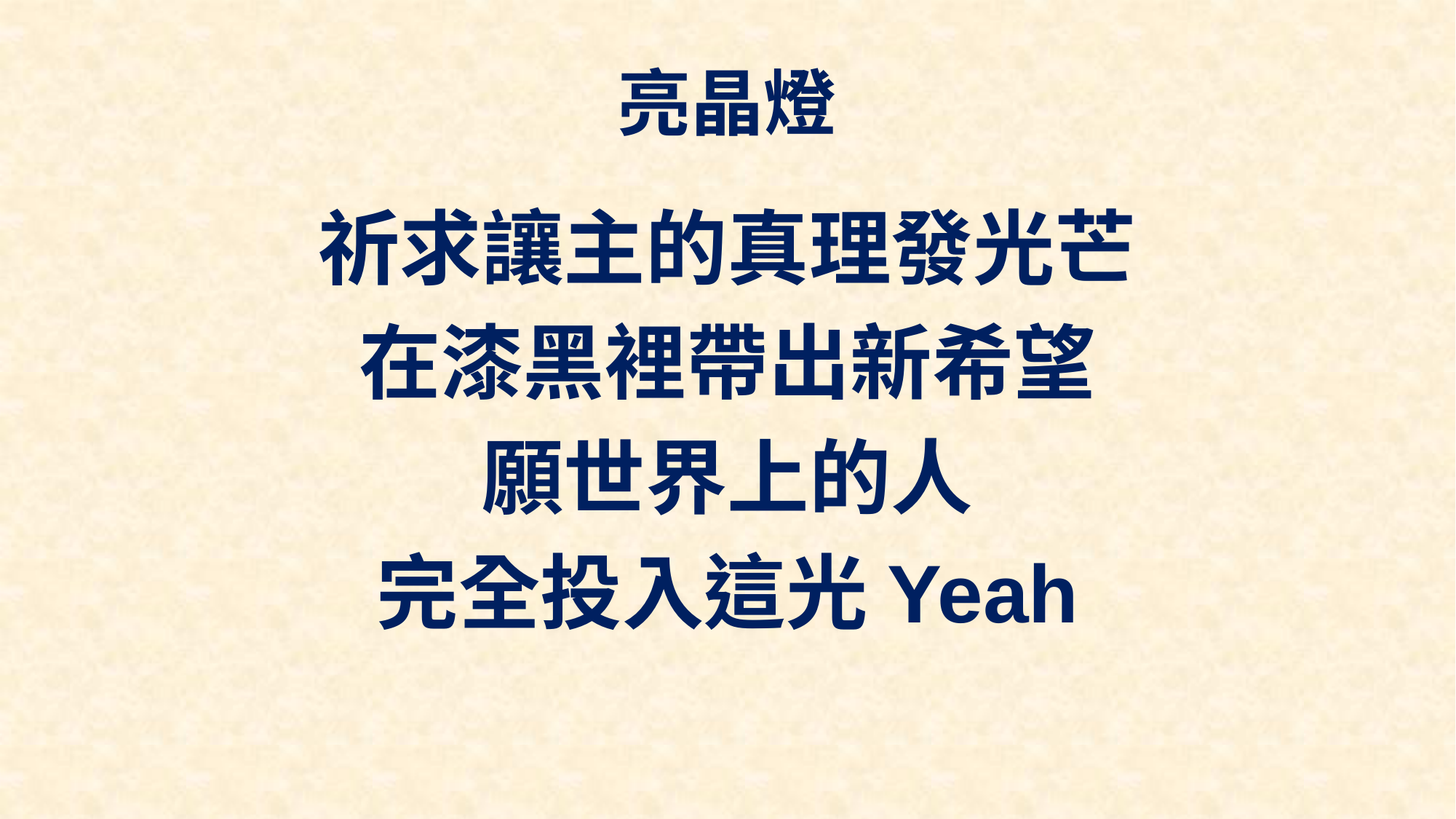

# 亮晶燈
祈求讓主的真理發光芒
在漆黑裡帶出新希望
願世界上的人
完全投入這光Yeah